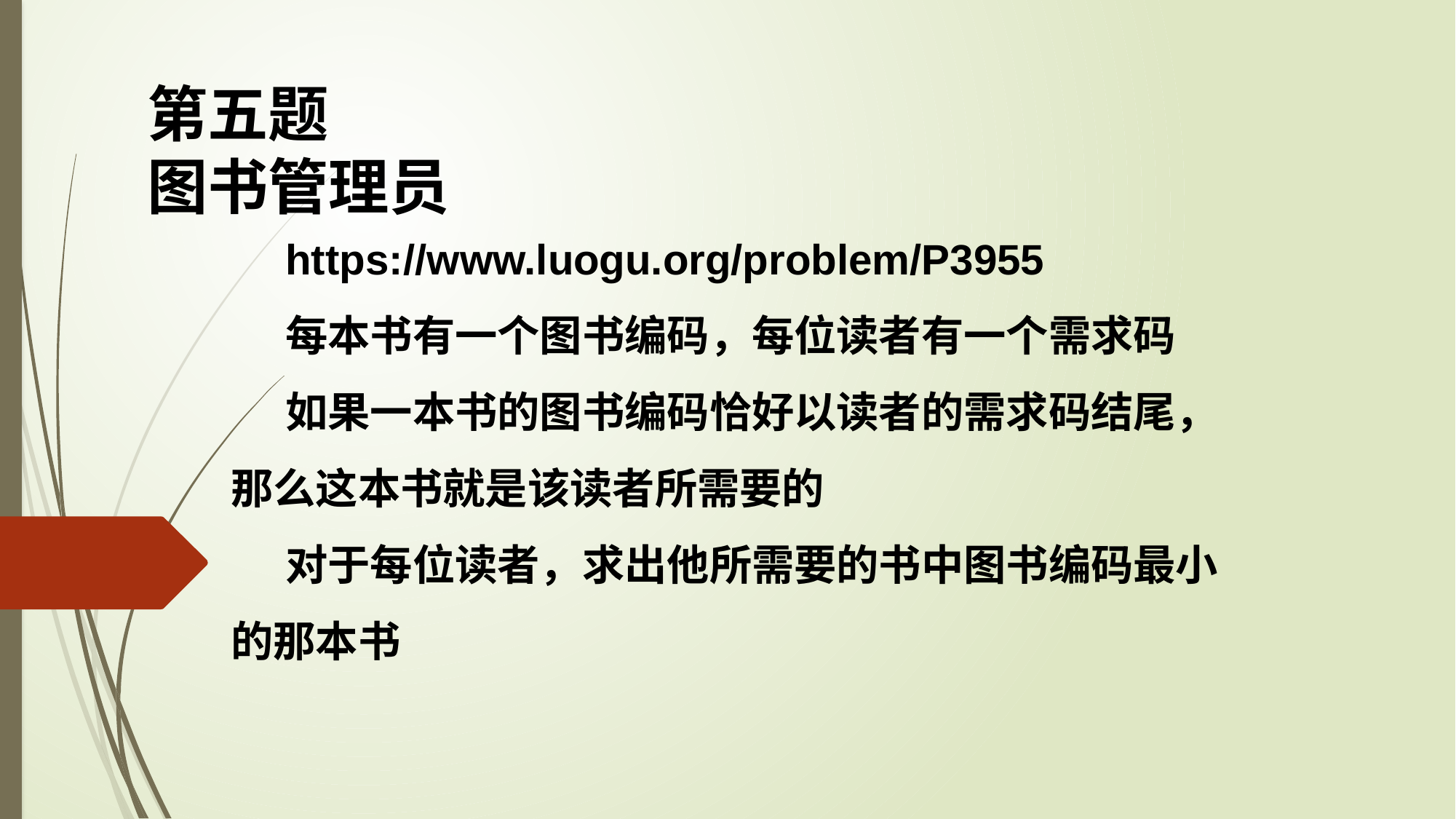

第五题
图书管理员
https://www.luogu.org/problem/P3955
每本书有一个图书编码，每位读者有一个需求码
如果一本书的图书编码恰好以读者的需求码结尾，那么这本书就是该读者所需要的
对于每位读者，求出他所需要的书中图书编码最小的那本书